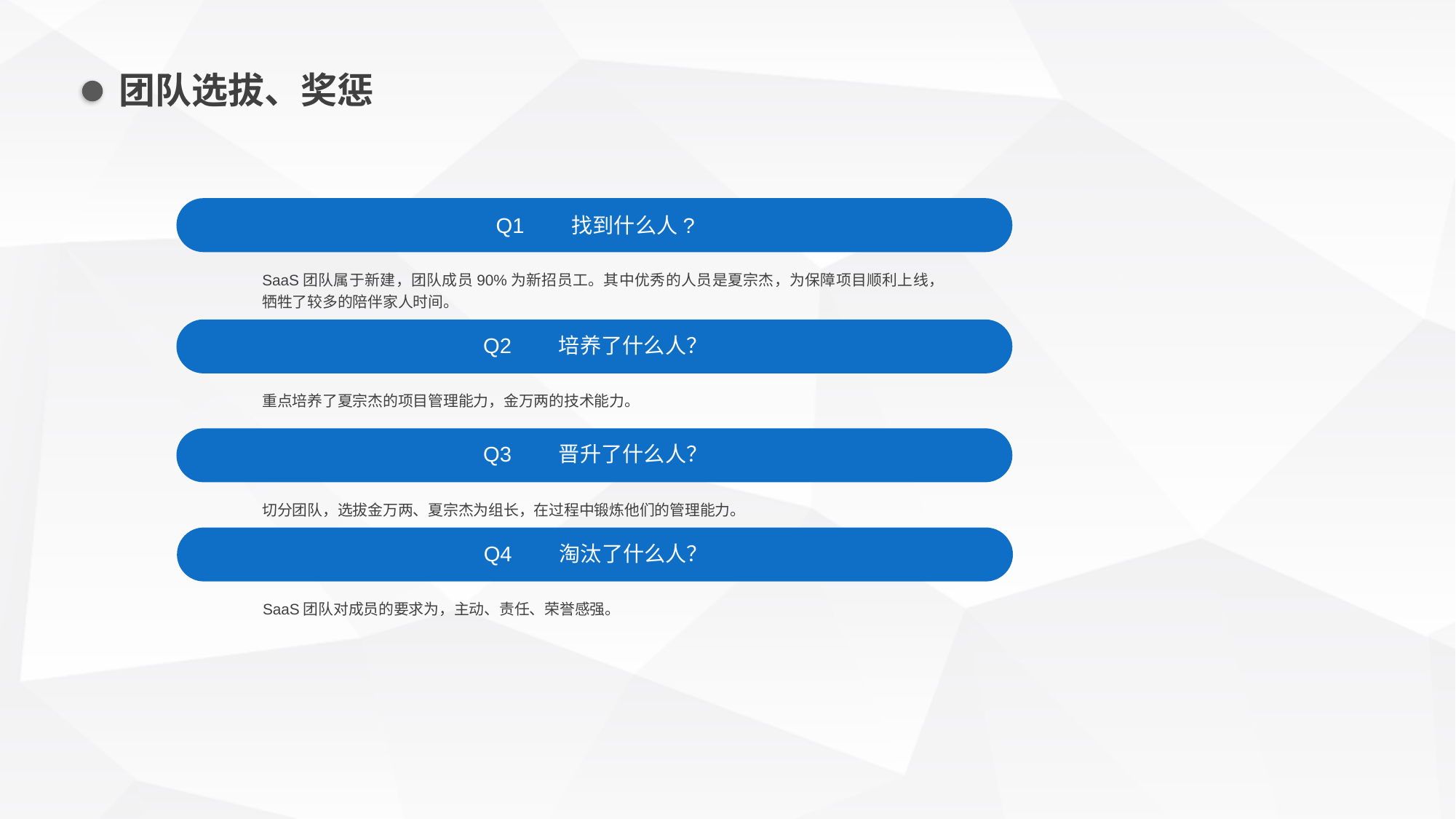

团队选拔、奖惩

Q1       找到什么人?
SaaS团队属于新建，团队成员90%为新招员工。其中优秀的人员是夏宗杰，为保障项目顺利上线，牺牲了较多的陪伴家人时间。

Q2       培养了什么人？
重点培养了夏宗杰的项目管理能力，金万两的技术能力。

Q3       晋升了什么人？
切分团队，选拔金万两、夏宗杰为组长，在过程中锻炼他们的管理能力。

Q4       淘汰了什么人？
SaaS团队对成员的要求为，主动、责任、荣誉感强。